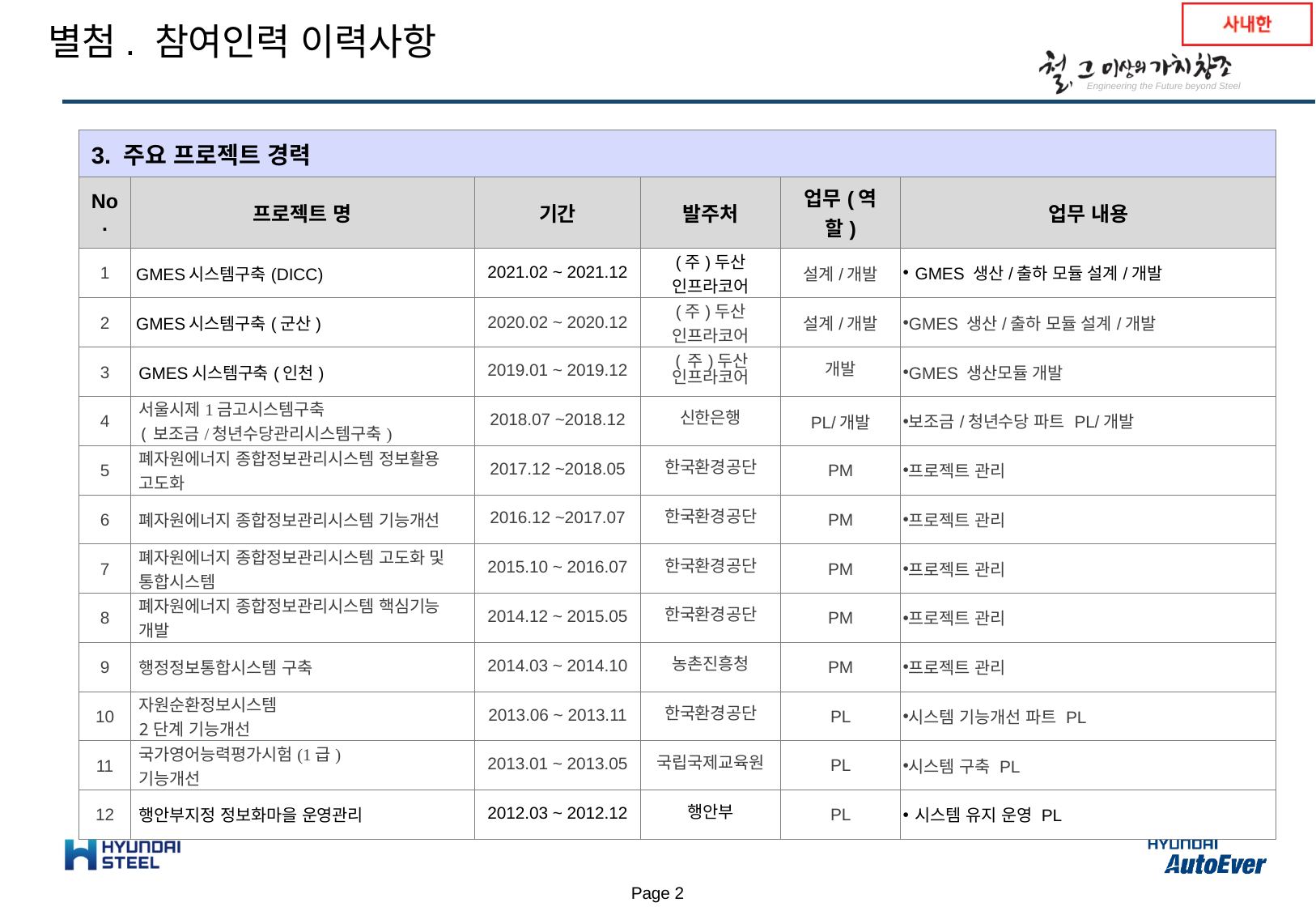

별첨. 참여인력 이력사항
| 3. 주요 프로젝트 경력 |  |  |  |  |  |
| --- | --- | --- | --- | --- | --- |
| No. | 프로젝트 명 | 기간 | 발주처 | 업무(역할) | 업무 내용 |
| 1 | GMES시스템구축(DICC) | 2021.02 ~ 2021.12 | (주)두산 인프라코어 | 설계/개발 | GMES 생산/출하 모듈 설계/개발 |
| 2 | GMES시스템구축(군산) | 2020.02 ~ 2020.12 | (주)두산 인프라코어 | 설계/개발 | GMES 생산/출하 모듈 설계/개발 |
| 3 | GMES시스템구축(인천) | 2019.01 ~ 2019.12 | (주)두산 인프라코어 | 개발 | GMES 생산모듈 개발 |
| 4 | 서울시제1금고시스템구축 (보조금/청년수당관리시스템구축) | 2018.07 ~2018.12 | 신한은행 | PL/개발 | 보조금/청년수당 파트 PL/개발 |
| 5 | 폐자원에너지 종합정보관리시스템 정보활용 고도화 | 2017.12 ~2018.05 | 한국환경공단 | PM | 프로젝트 관리 |
| 6 | 폐자원에너지 종합정보관리시스템 기능개선 | 2016.12 ~2017.07 | 한국환경공단 | PM | 프로젝트 관리 |
| 7 | 폐자원에너지 종합정보관리시스템 고도화 및 통합시스템 | 2015.10 ~ 2016.07 | 한국환경공단 | PM | 프로젝트 관리 |
| 8 | 폐자원에너지 종합정보관리시스템 핵심기능 개발 | 2014.12 ~ 2015.05 | 한국환경공단 | PM | 프로젝트 관리 |
| 9 | 행정정보통합시스템 구축 | 2014.03 ~ 2014.10 | 농촌진흥청 | PM | 프로젝트 관리 |
| 10 | 자원순환정보시스템 2단계 기능개선 | 2013.06 ~ 2013.11 | 한국환경공단 | PL | 시스템 기능개선 파트 PL |
| 11 | 국가영어능력평가시험(1급) 기능개선 | 2013.01 ~ 2013.05 | 국립국제교육원 | PL | 시스템 구축 PL |
| 12 | 행안부지정 정보화마을 운영관리 | 2012.03 ~ 2012.12 | 행안부 | PL | 시스템 유지 운영 PL |